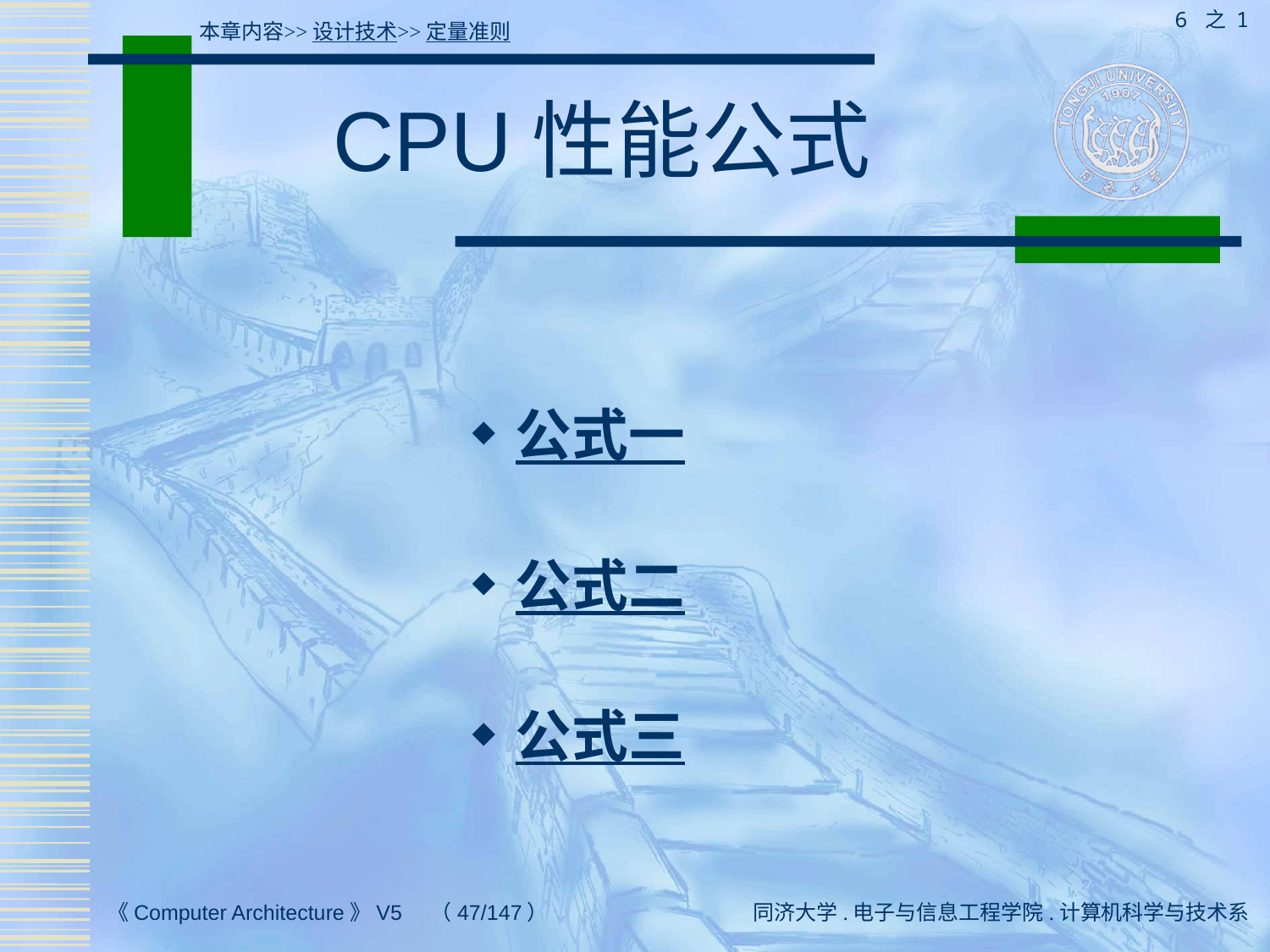

6 之 1
本章内容>>设计技术>>定量准则
# CPU性能公式
公式一
公式二
公式三